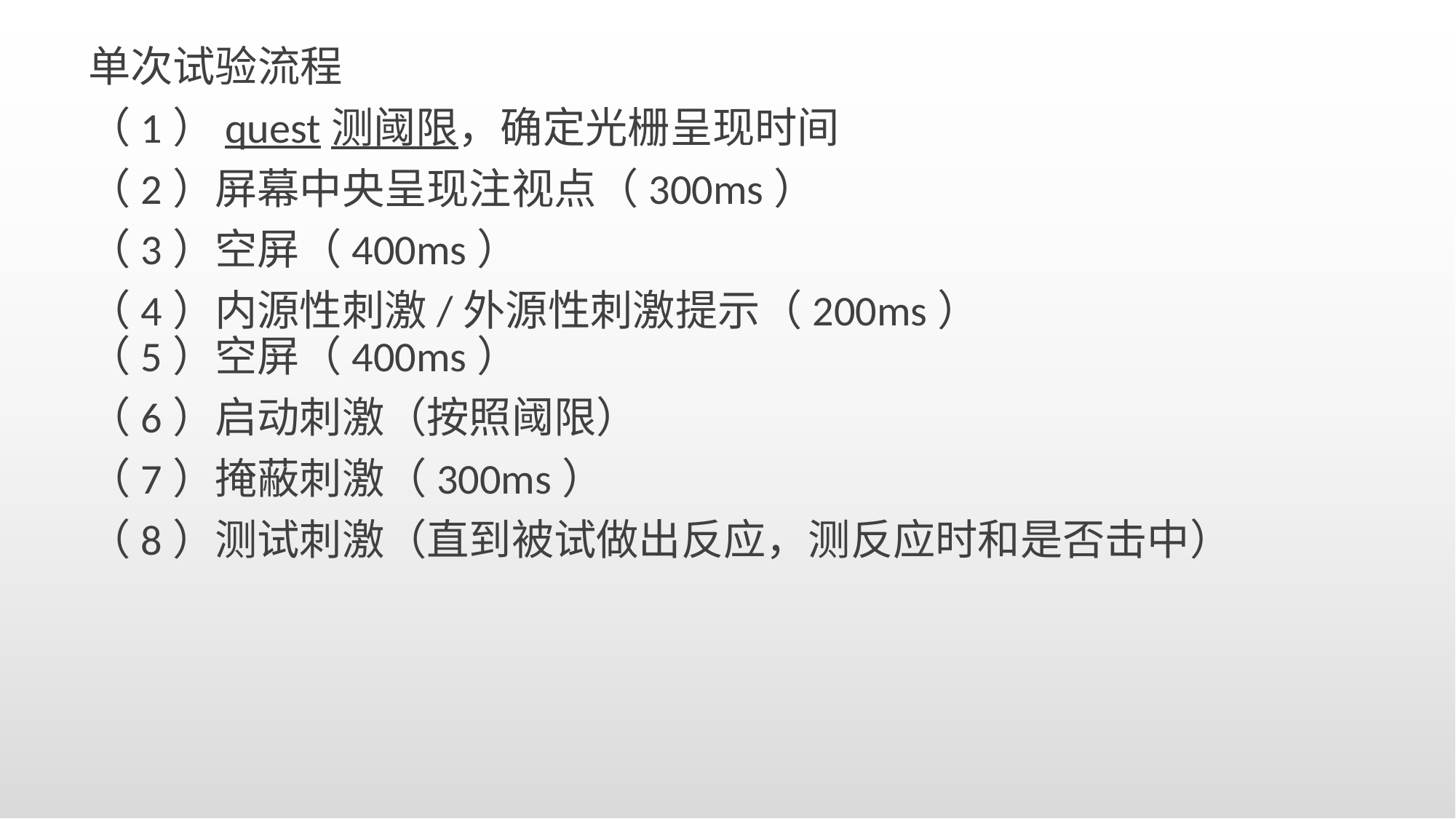

单次试验流程
（1）quest测阈限，确定光栅呈现时间
（2）屏幕中央呈现注视点（300ms）
（3）空屏（400ms）
（4）内源性刺激/外源性刺激提示（200ms）
（5）空屏（400ms）
（6）启动刺激（按照阈限）
（7）掩蔽刺激（300ms）
（8）测试刺激（直到被试做出反应，测反应时和是否击中）